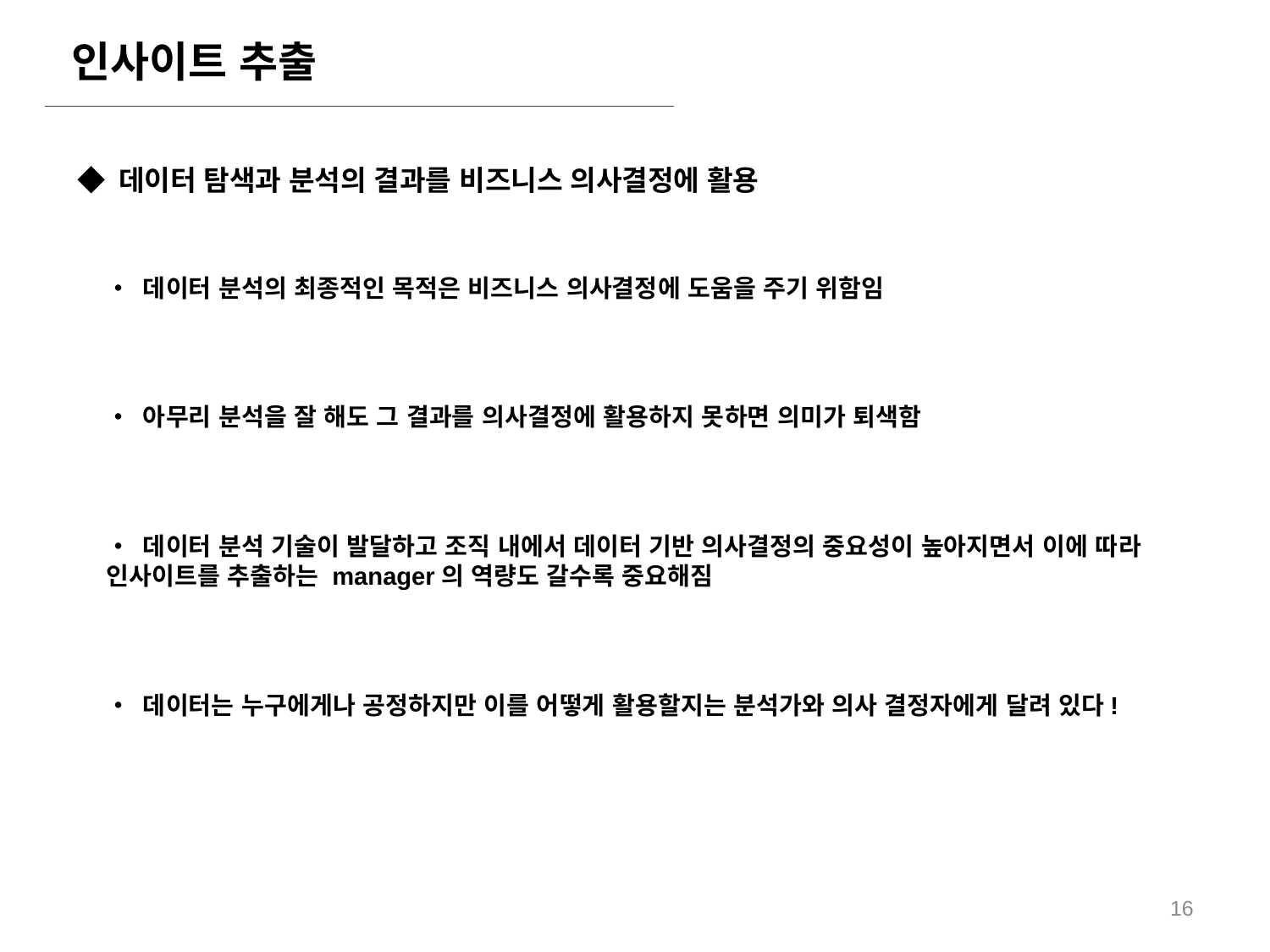

인사이트 추출
◆ 데이터 탐색과 분석의 결과를 비즈니스 의사결정에 활용
• 데이터 분석의 최종적인 목적은 비즈니스 의사결정에 도움을 주기 위함임
• 아무리 분석을 잘 해도 그 결과를 의사결정에 활용하지 못하면 의미가 퇴색함
• 데이터 분석 기술이 발달하고 조직 내에서 데이터 기반 의사결정의 중요성이 높아지면서 이에 따라 인사이트를 추출하는 manager의 역량도 갈수록 중요해짐
• 데이터는 누구에게나 공정하지만 이를 어떻게 활용할지는 분석가와 의사 결정자에게 달려 있다!
16